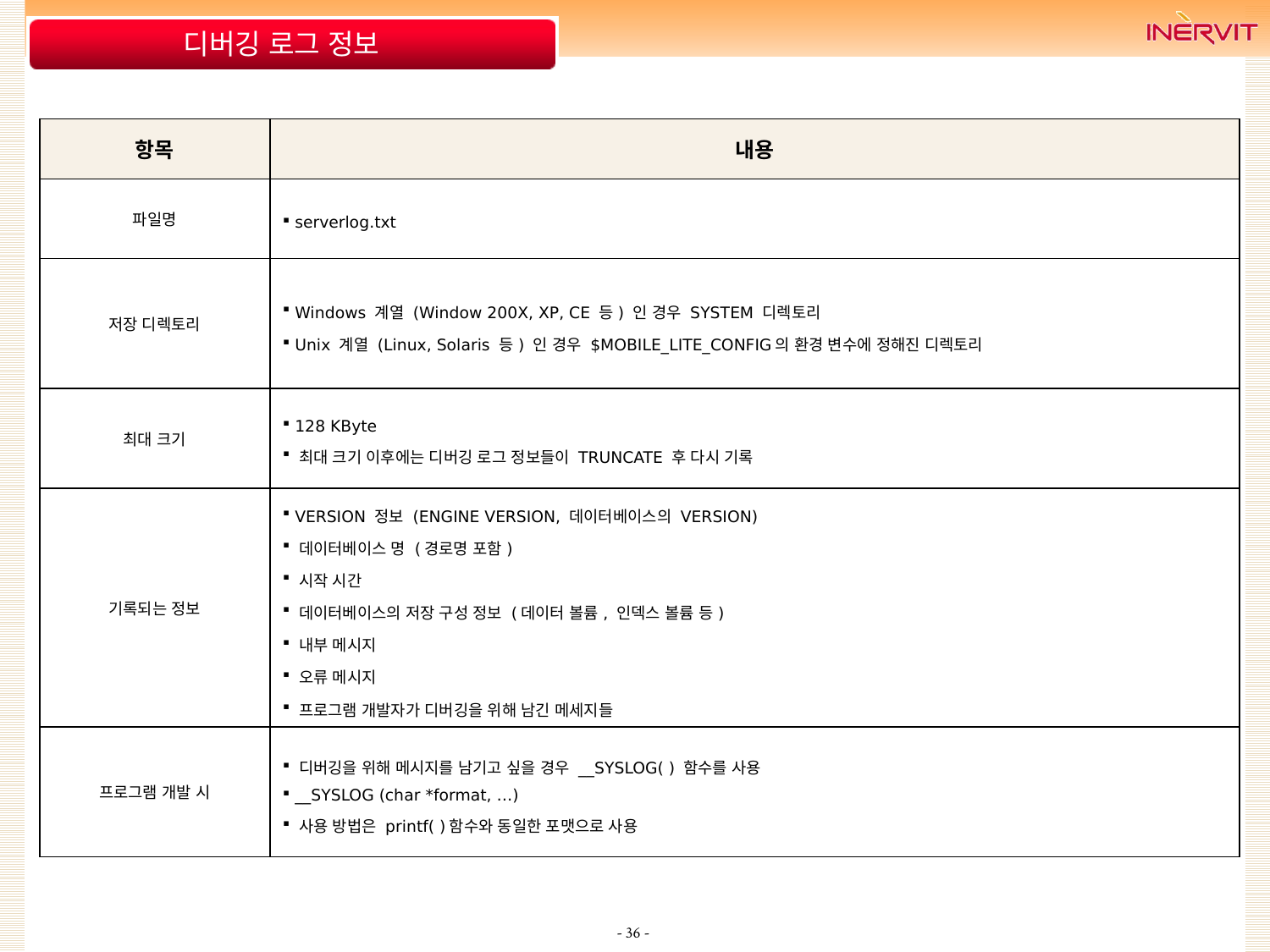

# 디버깅 로그 정보
| 항목 | 내용 |
| --- | --- |
| 파일명 | serverlog.txt |
| 저장 디렉토리 | Windows 계열 (Window 200X, XP, CE 등) 인 경우 SYSTEM 디렉토리 Unix 계열 (Linux, Solaris 등) 인 경우 $MOBILE\_LITE\_CONFIG의 환경 변수에 정해진 디렉토리 |
| 최대 크기 | 128 KByte 최대 크기 이후에는 디버깅 로그 정보들이 TRUNCATE 후 다시 기록 |
| 기록되는 정보 | VERSION 정보 (ENGINE VERSION, 데이터베이스의 VERSION) 데이터베이스 명 (경로명 포함) 시작 시간 데이터베이스의 저장 구성 정보 (데이터 볼륨, 인덱스 볼륨 등) 내부 메시지 오류 메시지 프로그램 개발자가 디버깅을 위해 남긴 메세지들 |
| 프로그램 개발 시 | 디버깅을 위해 메시지를 남기고 싶을 경우 \_\_SYSLOG( ) 함수를 사용 \_\_SYSLOG (char \*format, …) 사용 방법은 printf( )함수와 동일한 포맷으로 사용 |
- 36 -